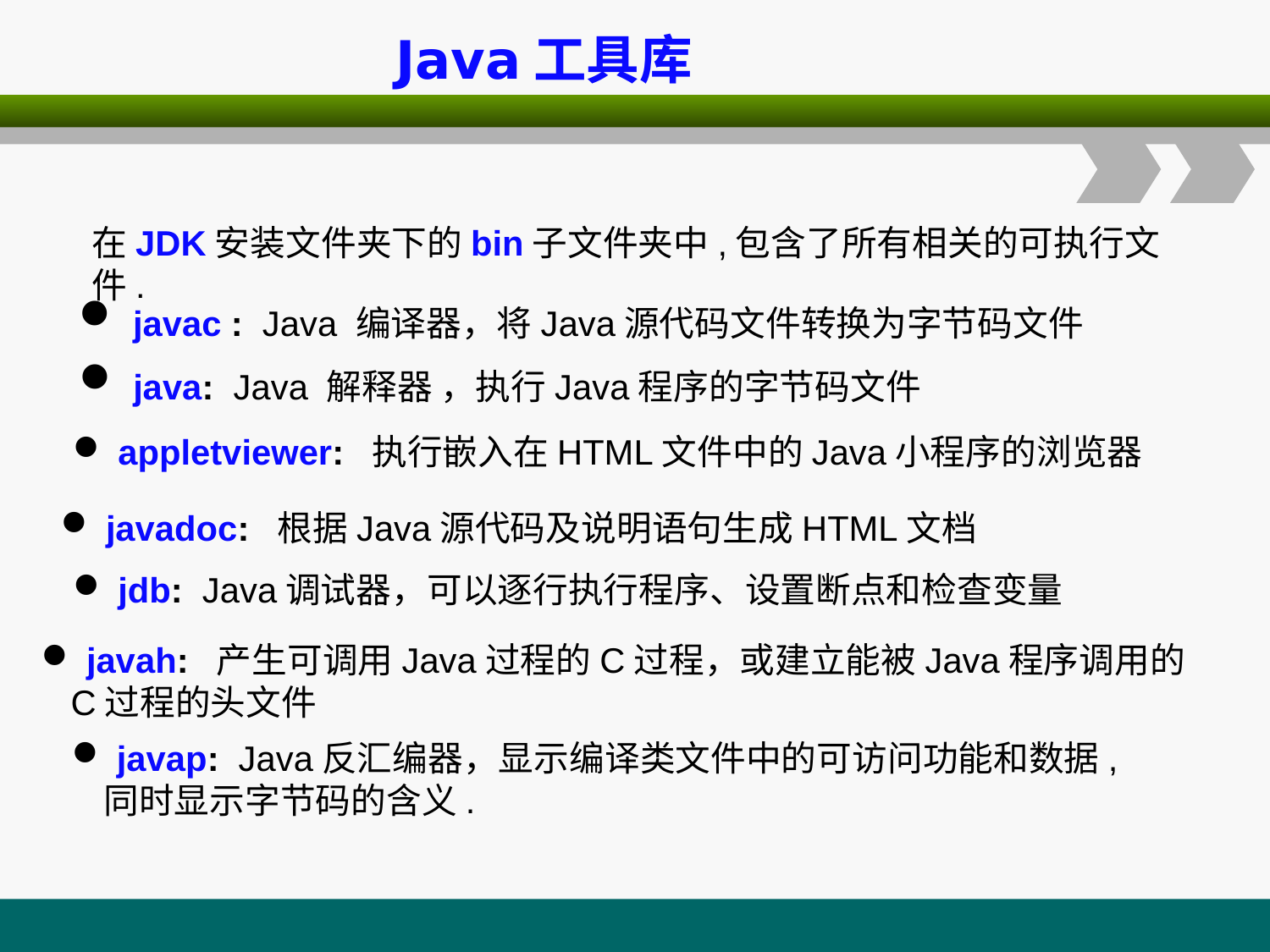

Java工具库
在JDK安装文件夹下的bin子文件夹中,包含了所有相关的可执行文件.
 javac :  Java 编译器，将Java源代码文件转换为字节码文件
 java:  Java 解释器 ，执行Java程序的字节码文件
 appletviewer:  执行嵌入在HTML文件中的Java小程序的浏览器
 javadoc:  根据Java源代码及说明语句生成HTML文档
 jdb:  Java调试器，可以逐行执行程序、设置断点和检查变量
 javah:  产生可调用Java过程的C过程，或建立能被Java程序调用的
   C过程的头文件
 javap:  Java反汇编器，显示编译类文件中的可访问功能和数据,
   同时显示字节码的含义.
18